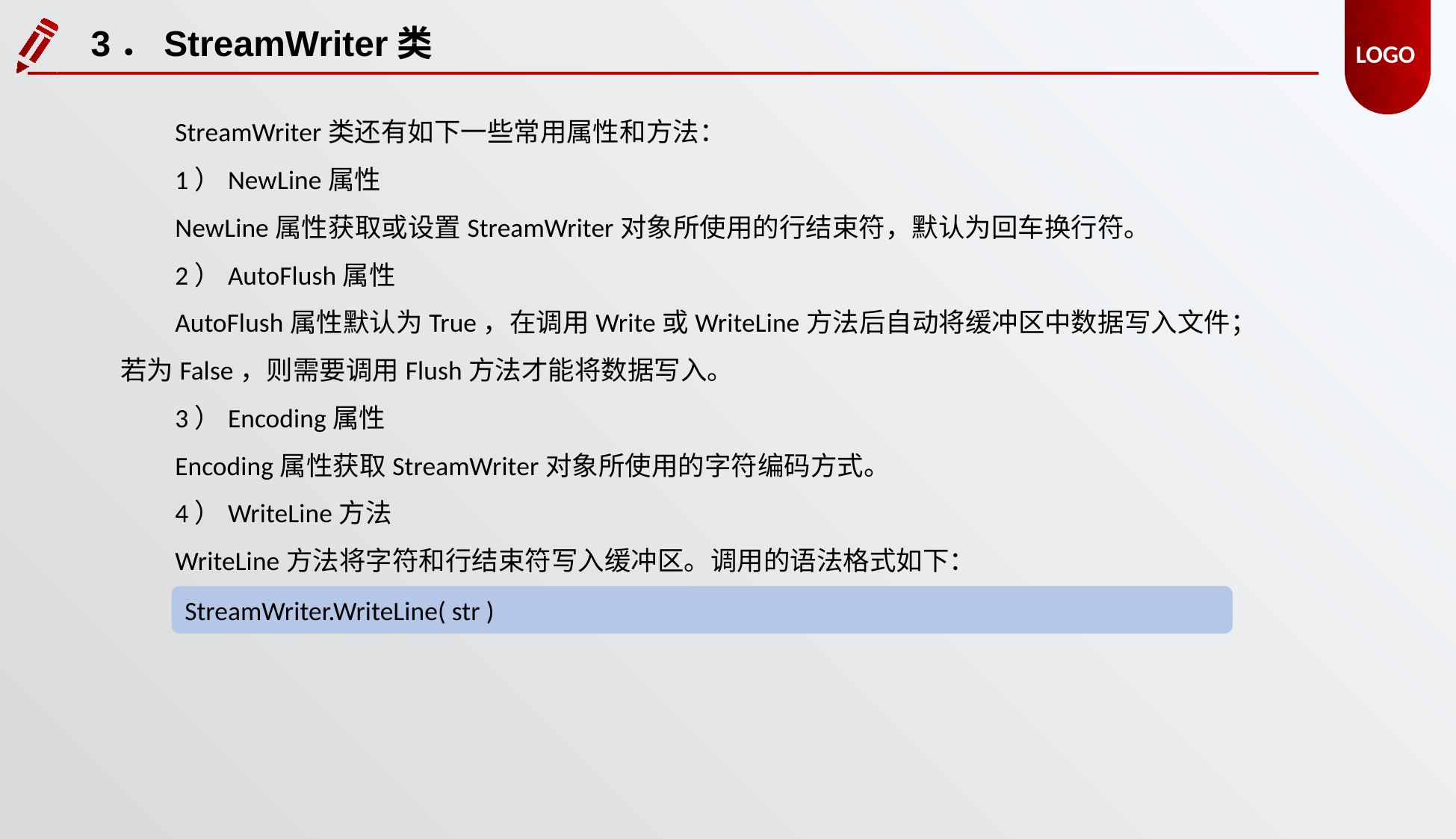

3．StreamWriter类
StreamWriter类还有如下一些常用属性和方法：
1）NewLine属性
NewLine属性获取或设置StreamWriter对象所使用的行结束符，默认为回车换行符。
2）AutoFlush属性
AutoFlush属性默认为True，在调用Write或WriteLine方法后自动将缓冲区中数据写入文件；若为False，则需要调用Flush方法才能将数据写入。
3）Encoding属性
Encoding属性获取StreamWriter对象所使用的字符编码方式。
4）WriteLine方法
WriteLine方法将字符和行结束符写入缓冲区。调用的语法格式如下：
StreamWriter.WriteLine( str )